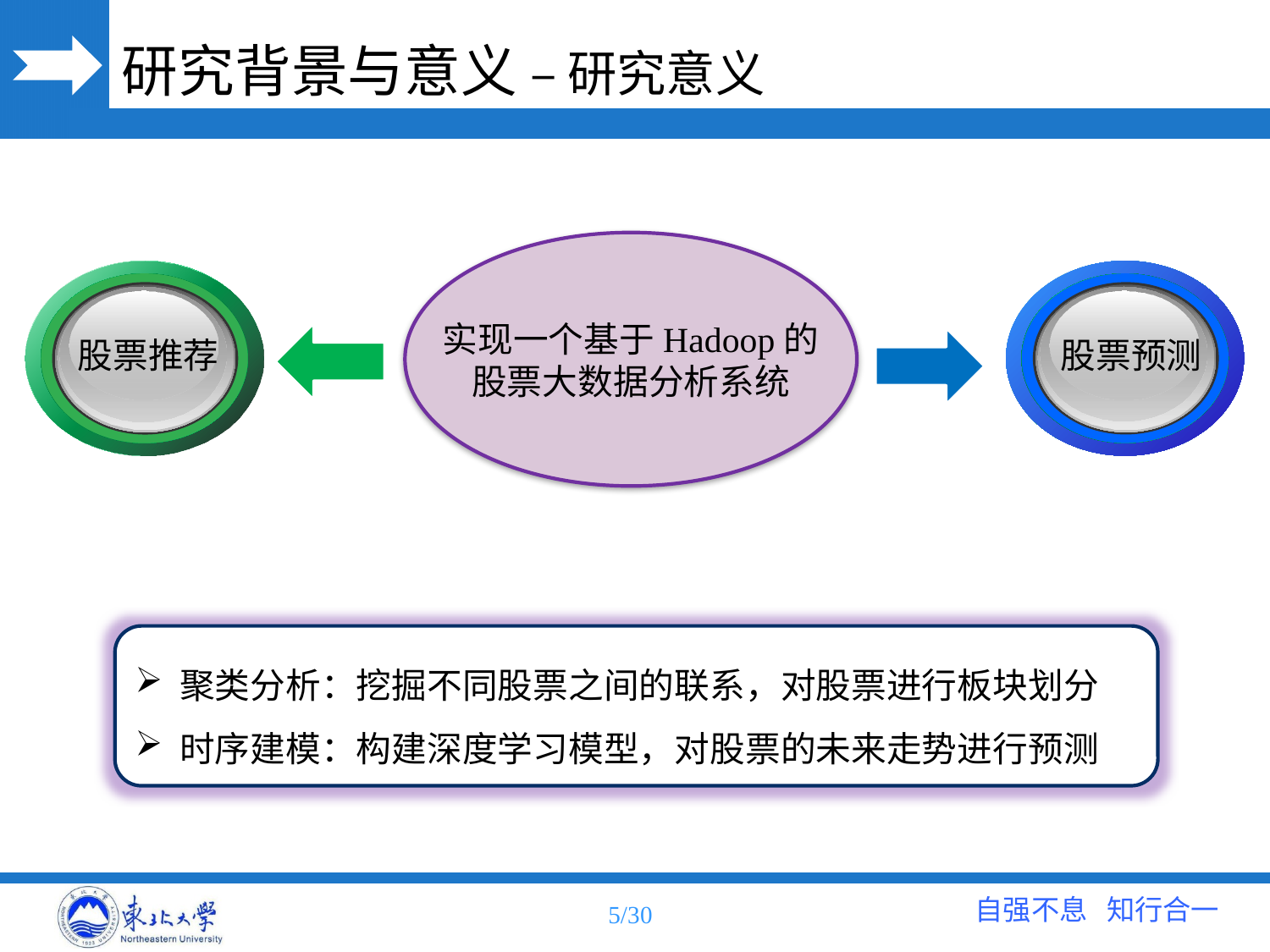

# 研究背景与意义 – 研究意义
实现一个基于Hadoop的
股票大数据分析系统

股票推荐

股票预测
 聚类分析：挖掘不同股票之间的联系，对股票进行板块划分
 时序建模：构建深度学习模型，对股票的未来走势进行预测
5/30